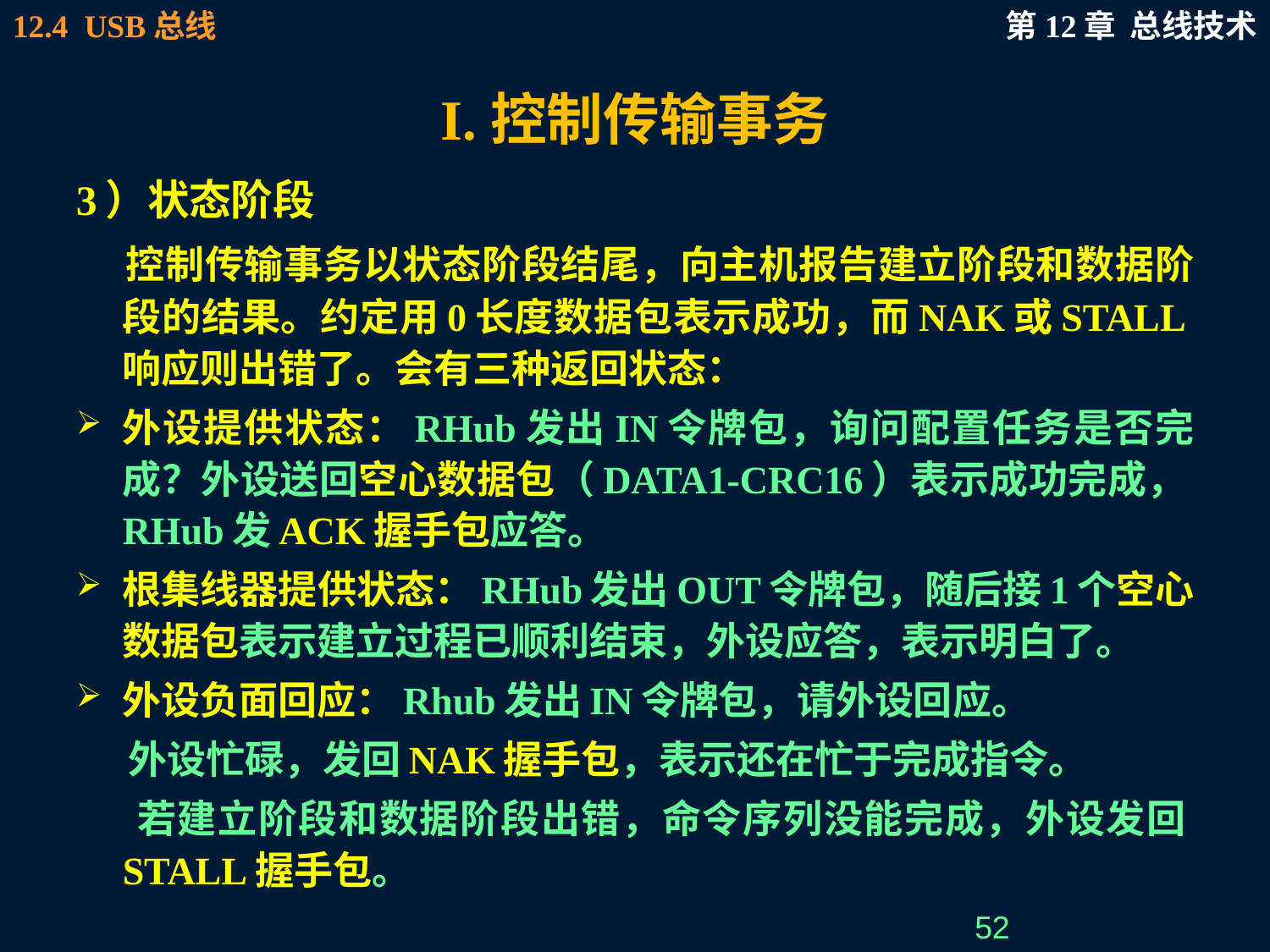

# I.控制传输事务
3）状态阶段
    控制传输事务以状态阶段结尾，向主机报告建立阶段和数据阶段的结果。约定用0长度数据包表示成功，而NAK或STALL响应则出错了。会有三种返回状态：
外设提供状态：RHub发出IN令牌包，询问配置任务是否完成？外设送回空心数据包（DATA1-CRC16）表示成功完成，RHub发ACK握手包应答。
根集线器提供状态：RHub发出OUT令牌包，随后接1个空心数据包表示建立过程已顺利结束，外设应答，表示明白了。
外设负面回应：Rhub发出IN令牌包，请外设回应。
     外设忙碌，发回NAK握手包，表示还在忙于完成指令。
     若建立阶段和数据阶段出错，命令序列没能完成，外设发回STALL握手包。